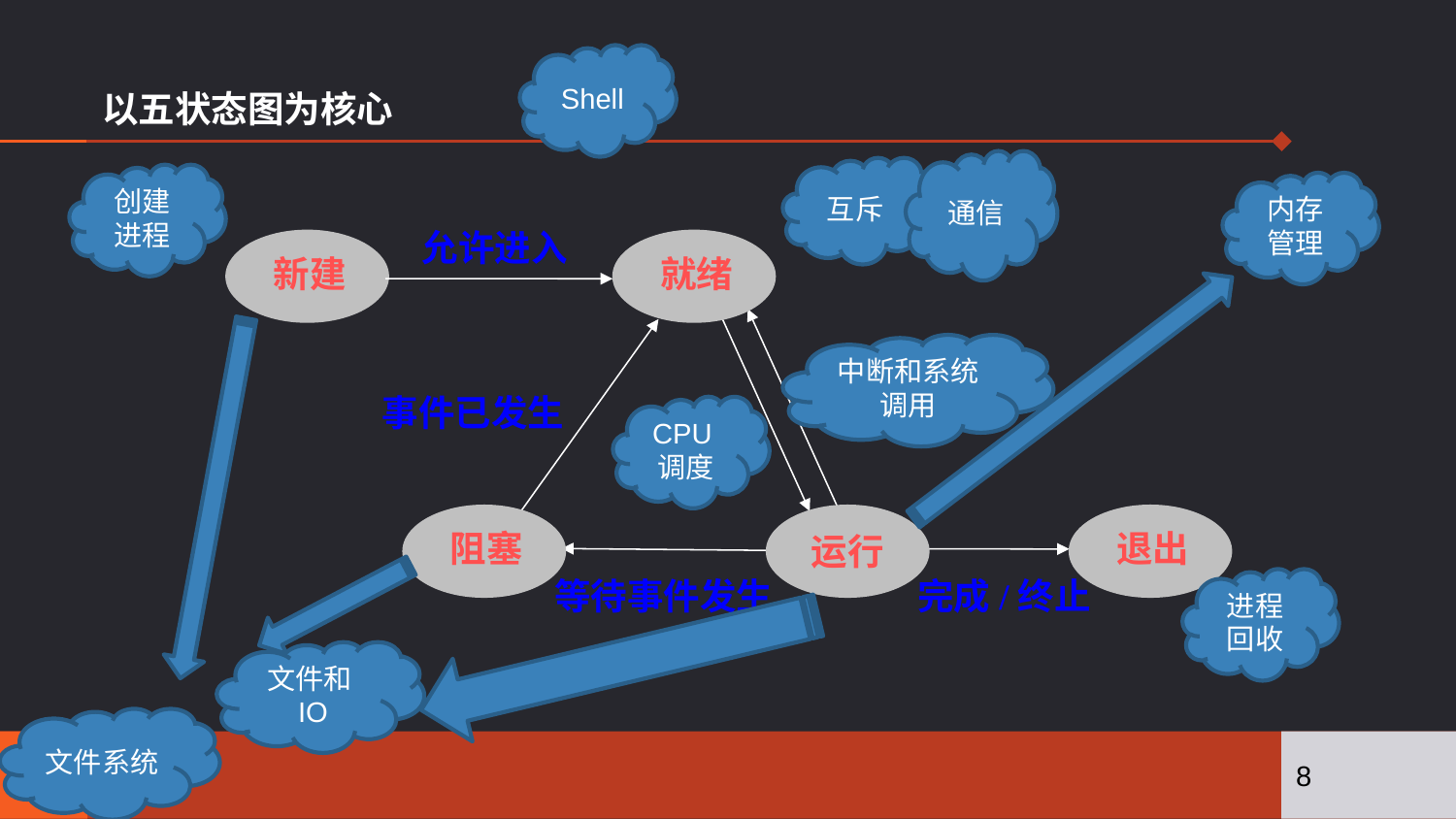

Shell
# 以五状态图为核心
通信
互斥
创建进程
内存管理
允许进入

新建
就绪

中断和系统调用

事件已发生
CPU调度

阻塞
退出
运行

等待事件发生
完成/终止
进程回收

文件和IO
文件系统
8